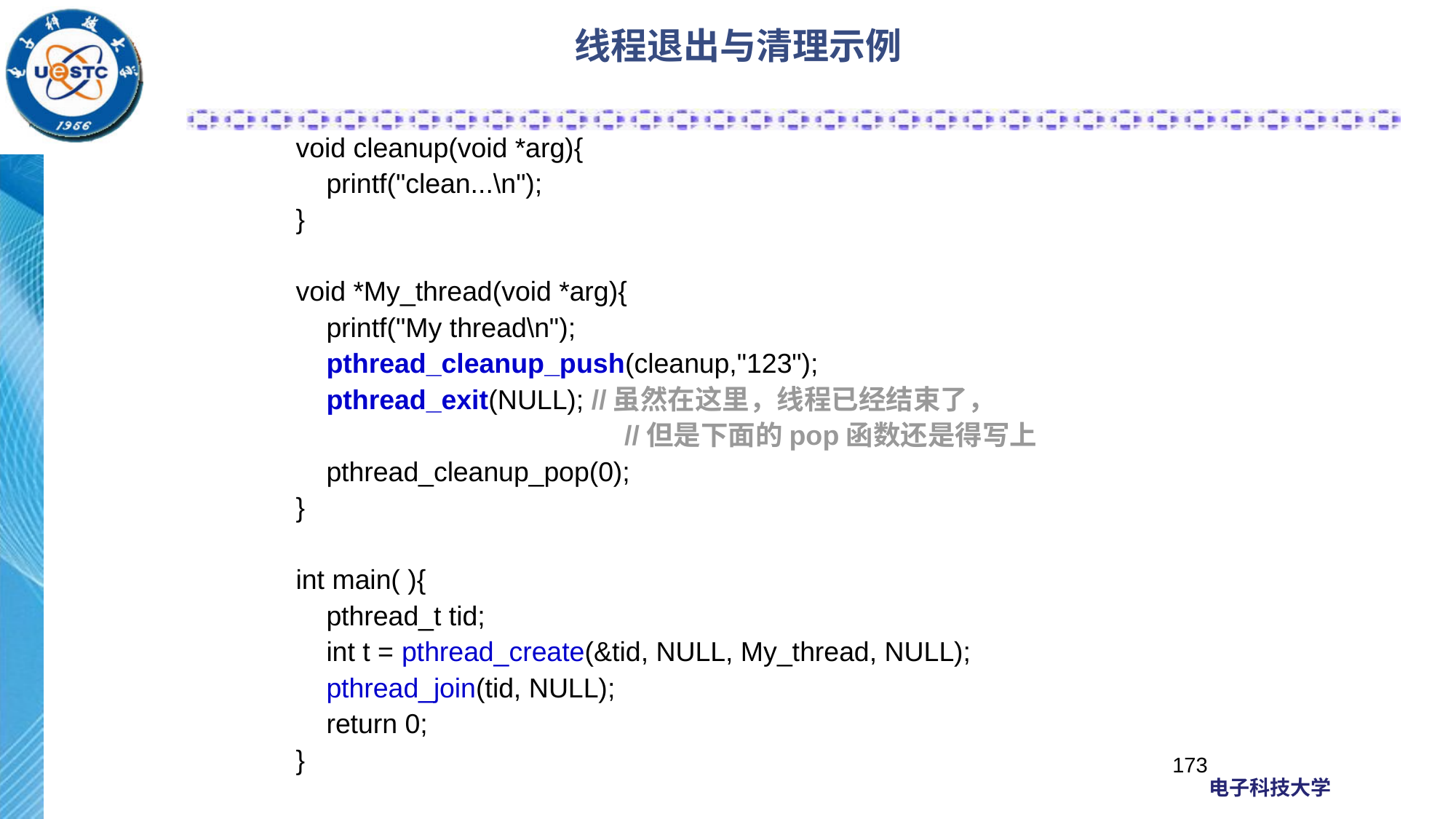

# 线程退出与清理示例
void cleanup(void *arg){
    printf("clean...\n");
}

void *My_thread(void *arg){
    printf("My thread\n");
    pthread_cleanup_push(cleanup,"123");
    pthread_exit(NULL); //虽然在这里，线程已经结束了，
                                           //但是下面的pop函数还是得写上
    pthread_cleanup_pop(0);
}

int main( ){
    pthread_t tid;
    int t = pthread_create(&tid, NULL, My_thread, NULL);
    pthread_join(tid, NULL);
    return 0;
}
173